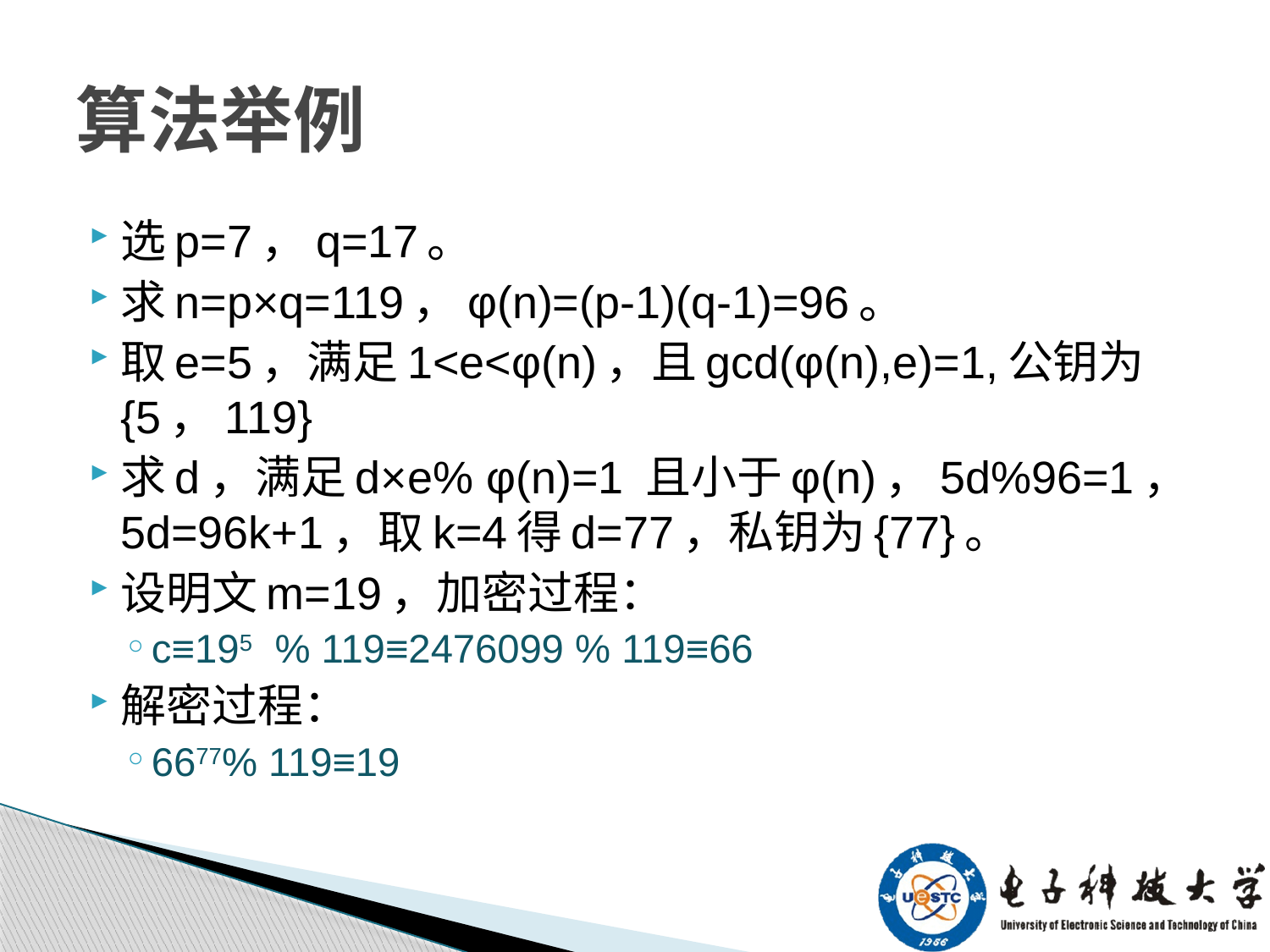

# 算法举例
选p=7，q=17。
求n=p×q=119，φ(n)=(p-1)(q-1)=96。
取e=5，满足1<e<φ(n)，且gcd(φ(n),e)=1,公钥为{5，119}
求d，满足d×e% φ(n)=1 且小于φ(n)，5d%96=1，5d=96k+1，取k=4得d=77，私钥为{77}。
设明文m=19，加密过程：
c≡195  % 119≡2476099 % 119≡66
解密过程：
6677% 119≡19
180